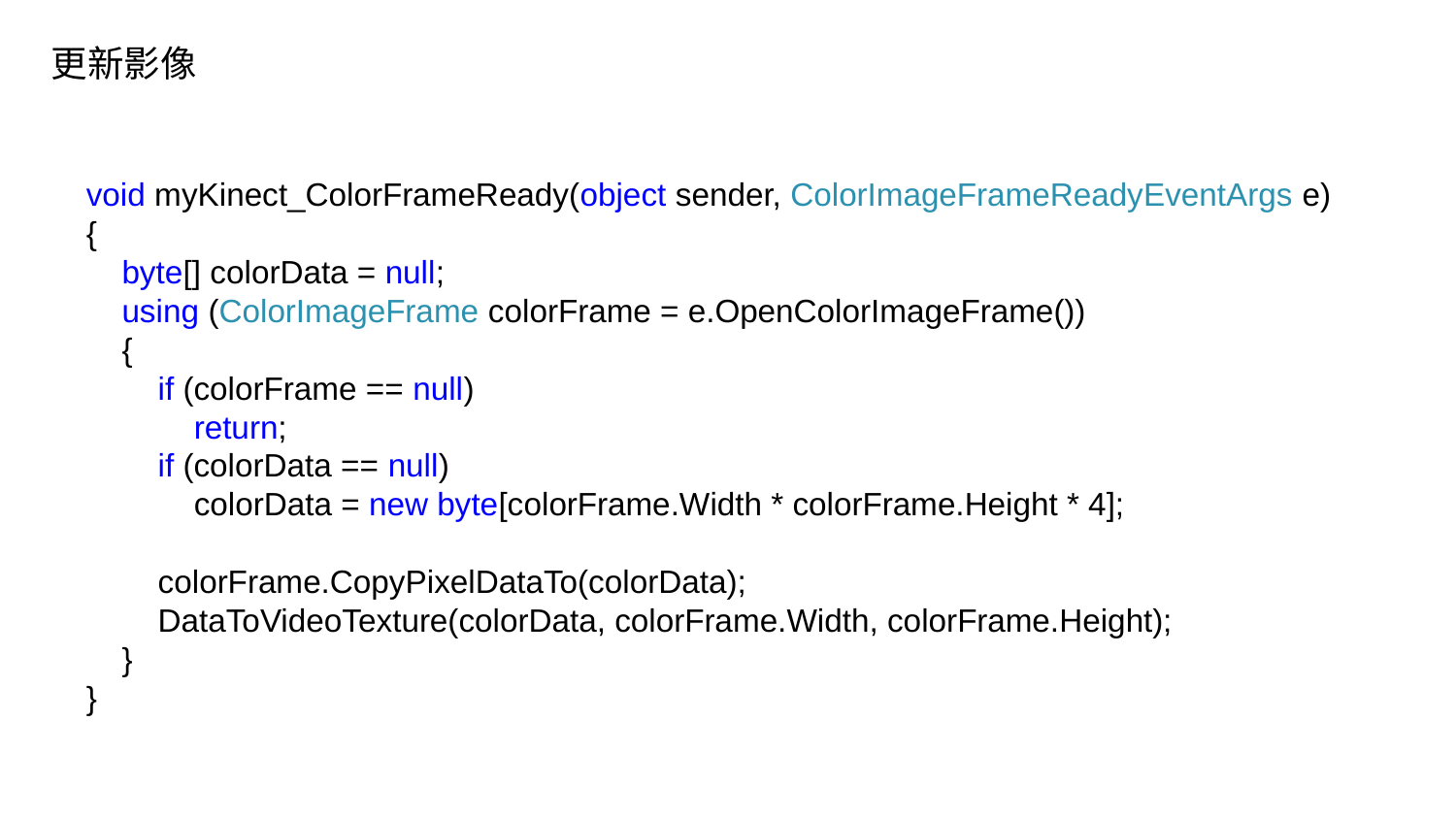

更新影像
        void myKinect_ColorFrameReady(object sender, ColorImageFrameReadyEventArgs e)
        {
            byte[] colorData = null;
            using (ColorImageFrame colorFrame = e.OpenColorImageFrame())
            {
                if (colorFrame == null)
                    return;
                if (colorData == null)
                    colorData = new byte[colorFrame.Width * colorFrame.Height * 4];

                colorFrame.CopyPixelDataTo(colorData);
                DataToVideoTexture(colorData, colorFrame.Width, colorFrame.Height);
            }
        }